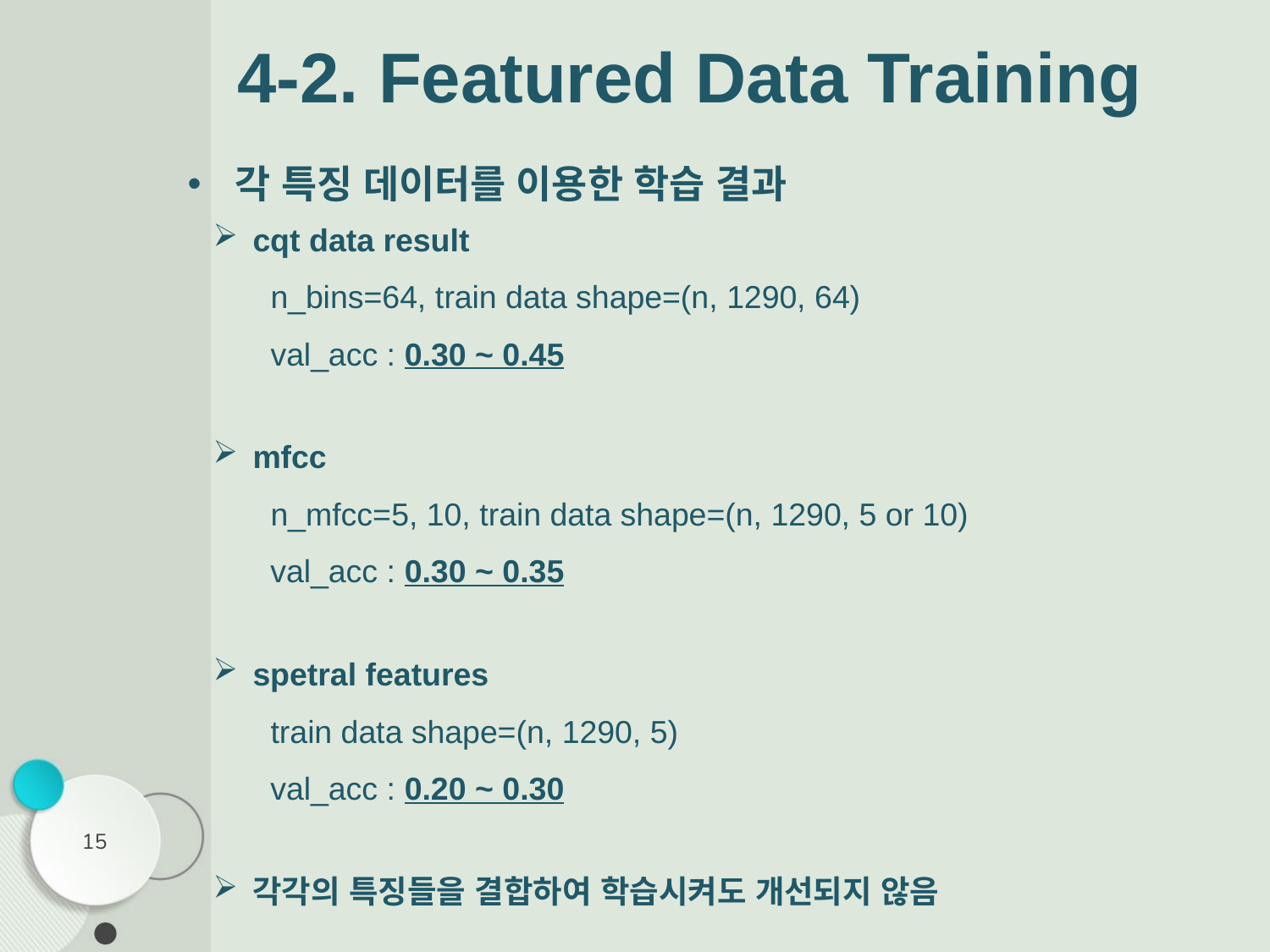

# 4-2. Featured Data Training

각 특징 데이터를 이용한 학습 결과
cqt data result
  n_bins=64, train data shape=(n, 1290, 64)
  val_acc : 0.30 ~ 0.45
mfcc
  n_mfcc=5, 10, train data shape=(n, 1290, 5 or 10)
  val_acc : 0.30 ~ 0.35
spetral features
  train data shape=(n, 1290, 5)
  val_acc : 0.20 ~ 0.30
각각의 특징들을 결합하여 학습시켜도 개선되지 않음